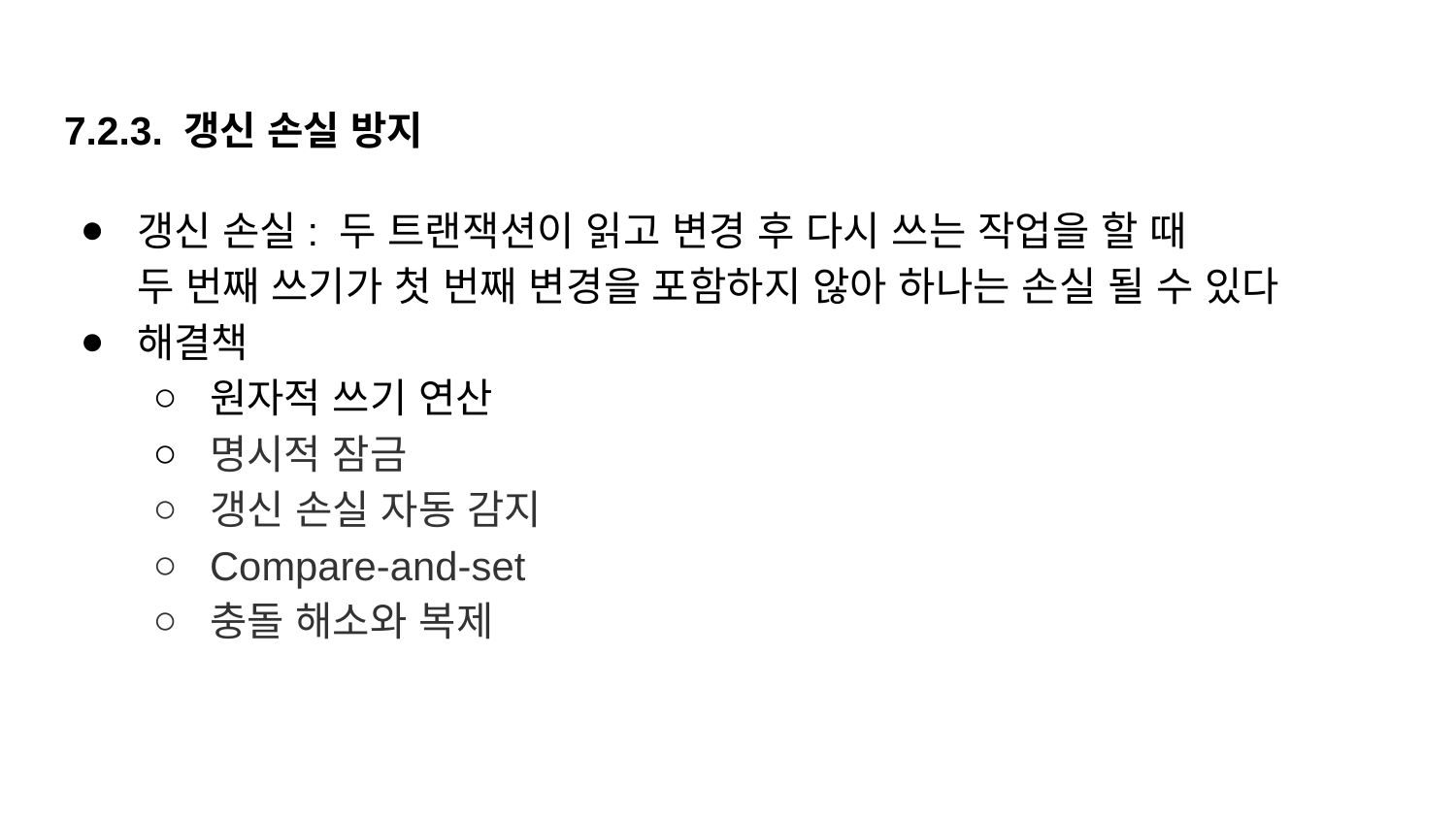

# 7.2.3. 갱신 손실 방지
갱신 손실: 두 트랜잭션이 읽고 변경 후 다시 쓰는 작업을 할 때
두 번째 쓰기가 첫 번째 변경을 포함하지 않아 하나는 손실 될 수 있다
해결책
원자적 쓰기 연산
명시적 잠금
갱신 손실 자동 감지
Compare-and-set
충돌 해소와 복제